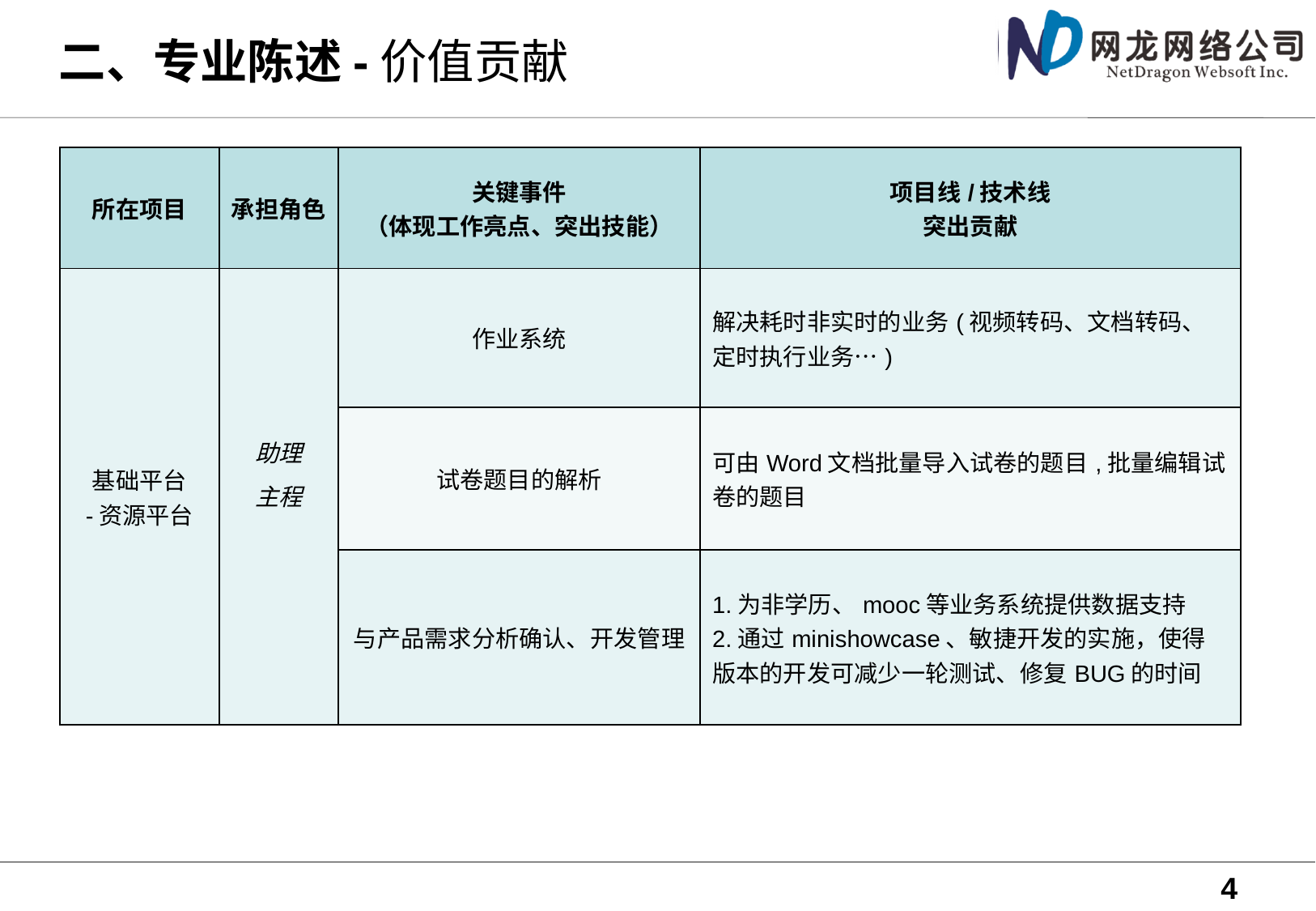

# 二、专业陈述-价值贡献
| 所在项目 | 承担角色 | 关键事件 （体现工作亮点、突出技能） | 项目线/技术线 突出贡献 |
| --- | --- | --- | --- |
| 基础平台 -资源平台 | 助理 主程 | 作业系统 | 解决耗时非实时的业务(视频转码、文档转码、定时执行业务…) |
|  |  | 试卷题目的解析 | 可由Word文档批量导入试卷的题目,批量编辑试卷的题目 |
|  |  | 与产品需求分析确认、开发管理 | 1.为非学历、mooc等业务系统提供数据支持 2.通过minishowcase、敏捷开发的实施，使得版本的开发可减少一轮测试、修复BUG的时间 |
4